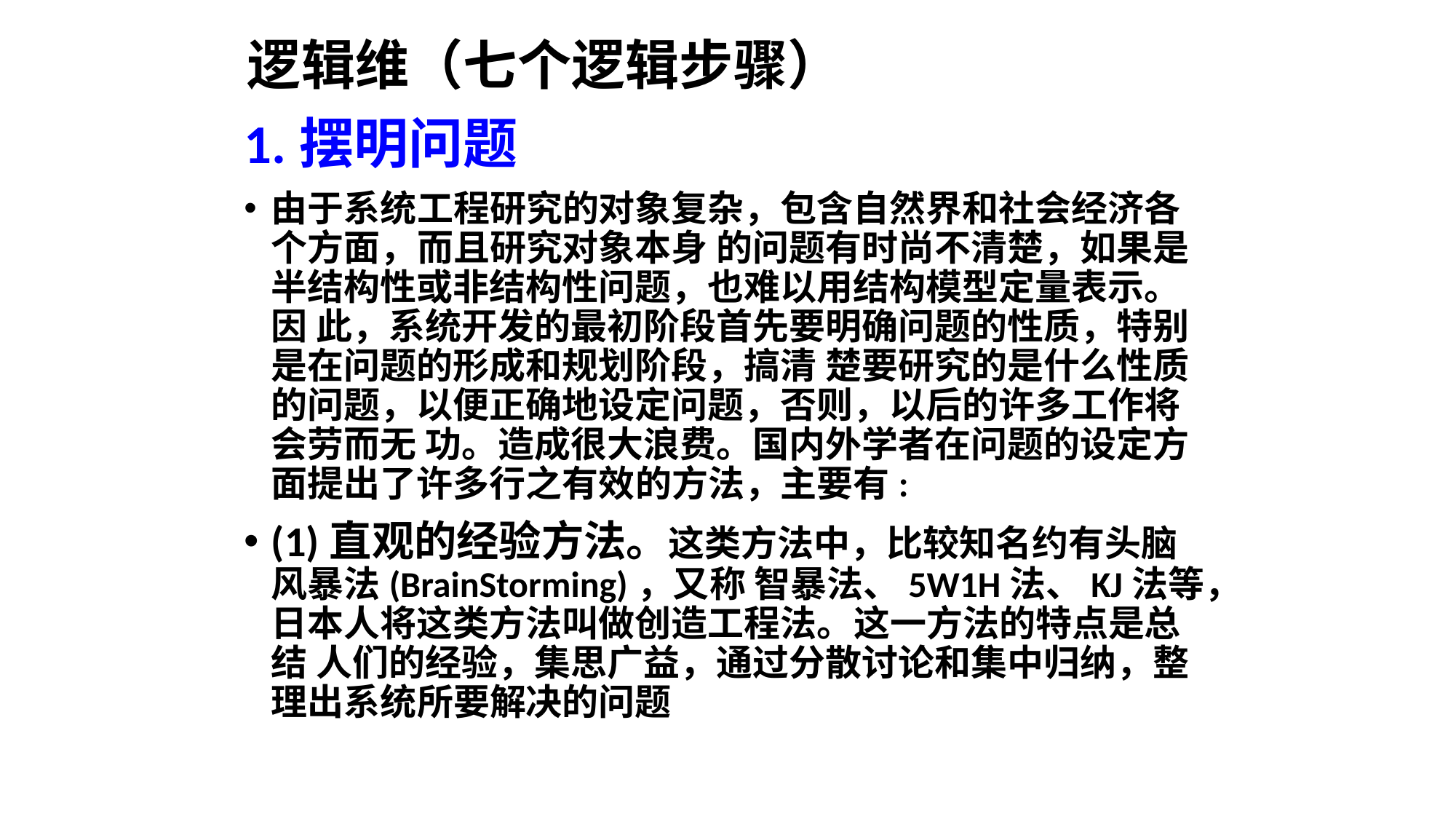

# 逻辑维（七个逻辑步骤）
1.摆明问题
由于系统工程研究的对象复杂，包含自然界和社会经济各个方面，而且研究对象本身 的问题有时尚不清楚，如果是半结构性或非结构性问题，也难以用结构模型定量表示。因 此，系统开发的最初阶段首先要明确问题的性质，特别是在问题的形成和规划阶段，搞清 楚要研究的是什么性质的问题，以便正确地设定问题，否则，以后的许多工作将会劳而无 功。造成很大浪费。国内外学者在问题的设定方面提出了许多行之有效的方法，主要有:
(1)直观的经验方法。这类方法中，比较知名约有头脑风暴法(BrainStorming)，又称 智暴法、5W1H法、KJ法等，日本人将这类方法叫做创造工程法。这一方法的特点是总结 人们的经验，集思广益，通过分散讨论和集中归纳，整理出系统所要解决的问题